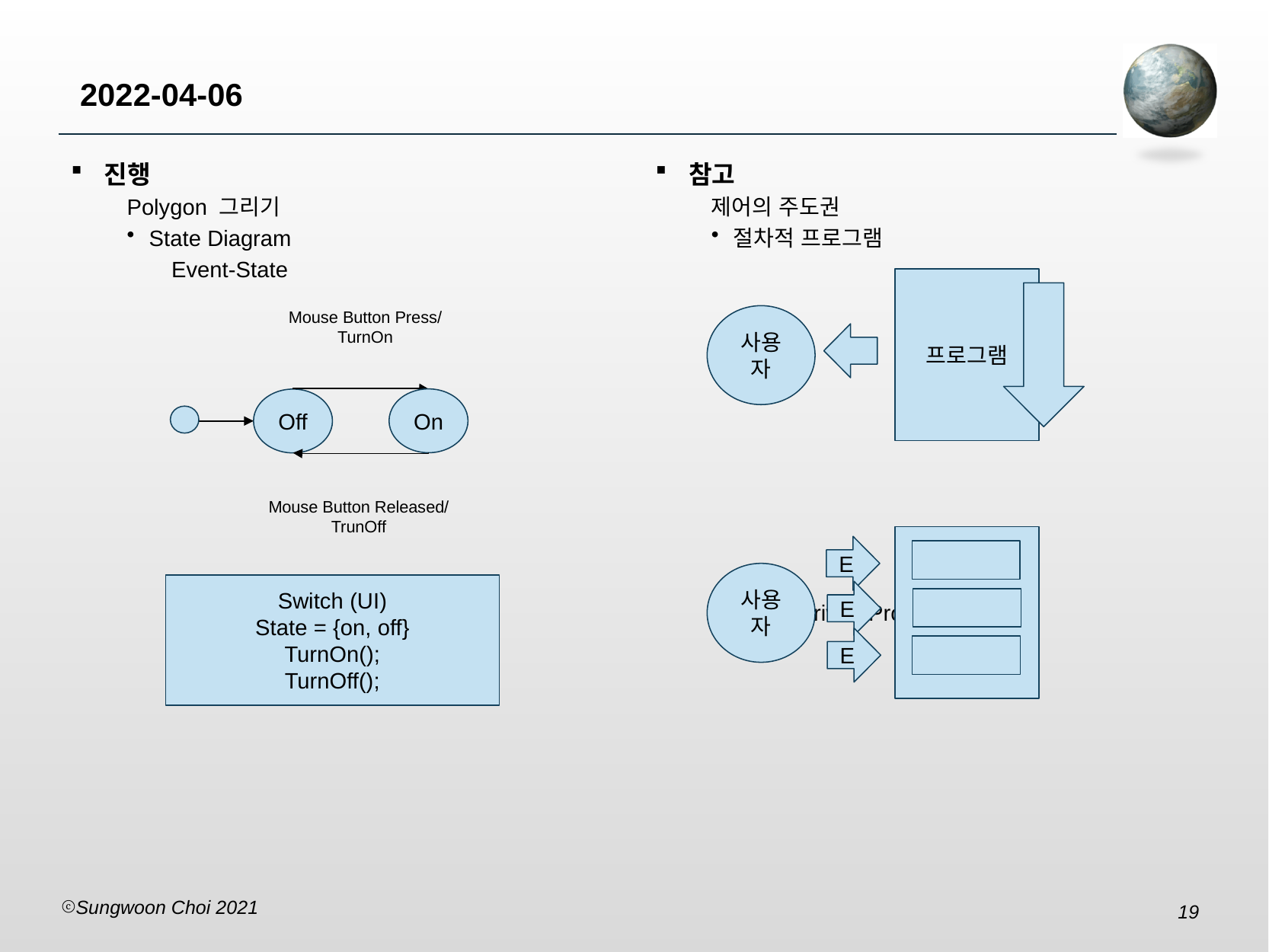

# 2022-04-06
진행
Polygon 그리기
State Diagram
Event-State

참고
제어의 주도권
절차적 프로그램

Event-Driven Programming

Transaction
A set of Events
프로그램

Mouse Button Press/
TurnOn
사용자

On
Off

Mouse Button Released/
TrunOff
프로그램
E

사용자
Switch (UI)
State = {on, off}
TurnOn();
TurnOff();
E

E

Sungwoon Choi 2021
19